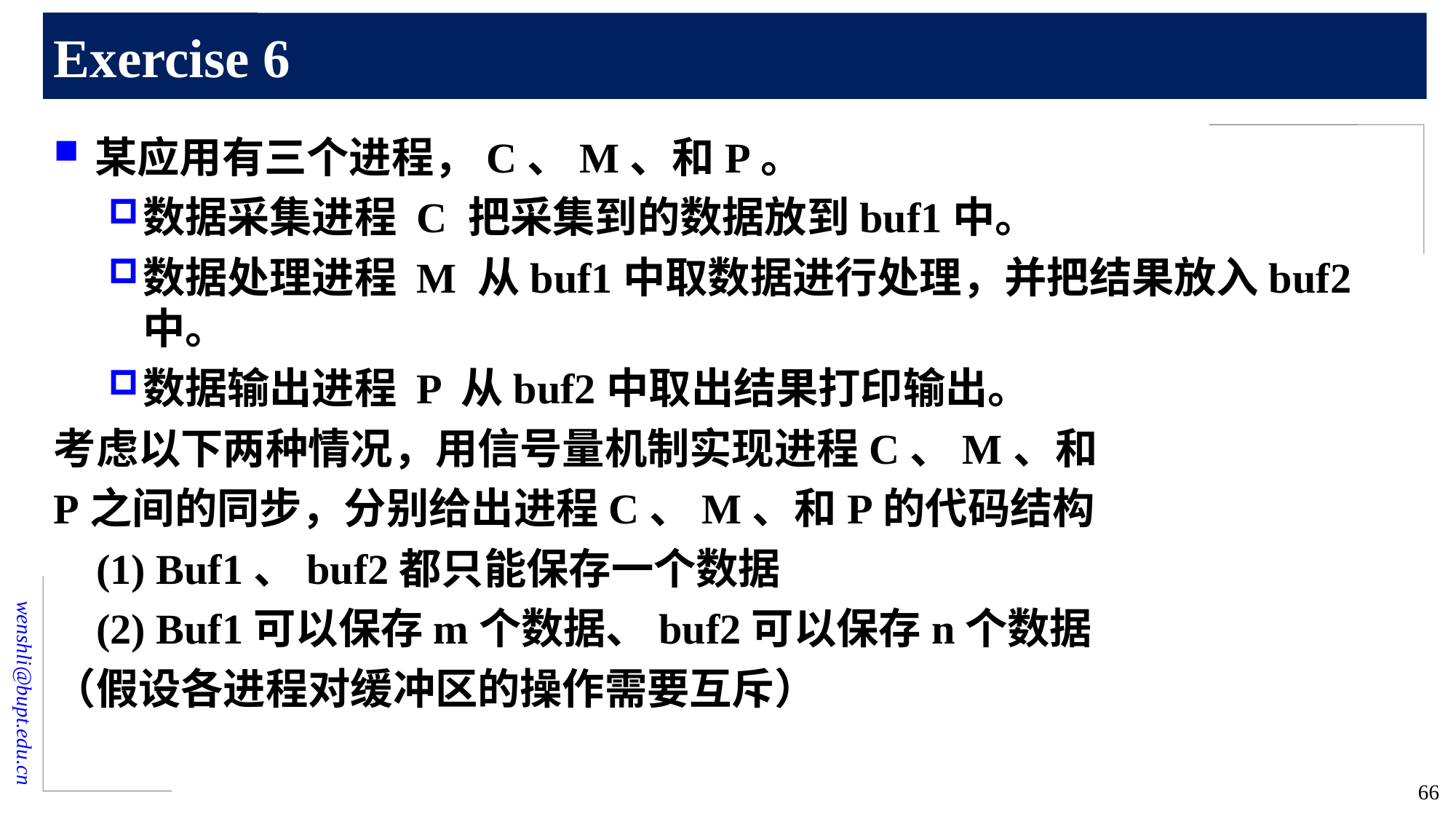

# Exercise 6
某应用有三个进程，C、M、和P。
数据采集进程 C 把采集到的数据放到buf1中。
数据处理进程 M 从buf1中取数据进行处理，并把结果放入buf2中。
数据输出进程 P 从buf2中取出结果打印输出。
考虑以下两种情况，用信号量机制实现进程C、M、和
P之间的同步，分别给出进程C、M、和P的代码结构
    (1) Buf1、buf2都只能保存一个数据
    (2) Buf1可以保存m个数据、buf2可以保存n个数据
（假设各进程对缓冲区的操作需要互斥）
66